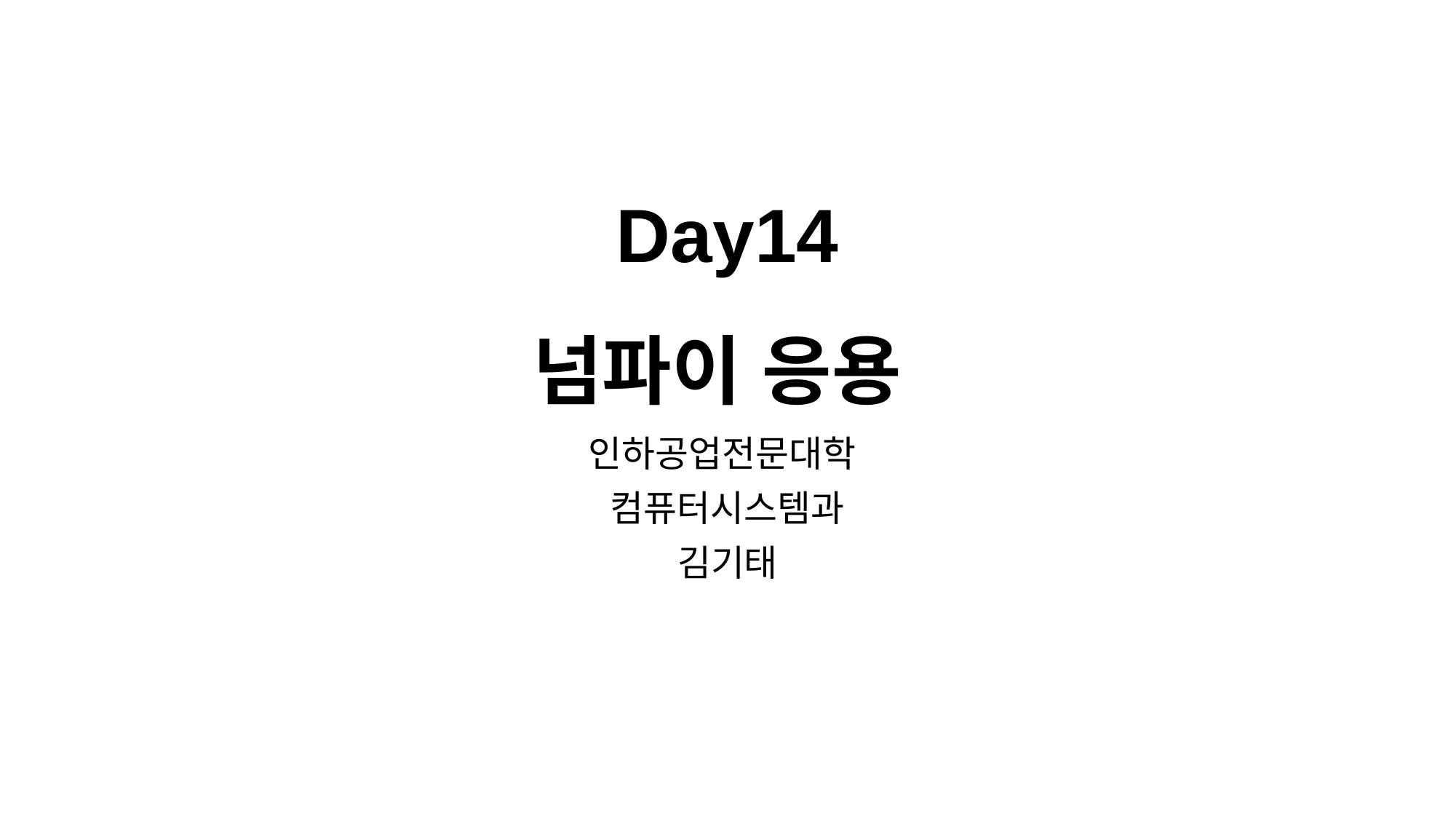

# Day14 넘파이 응용
인하공업전문대학
컴퓨터시스템과
김기태